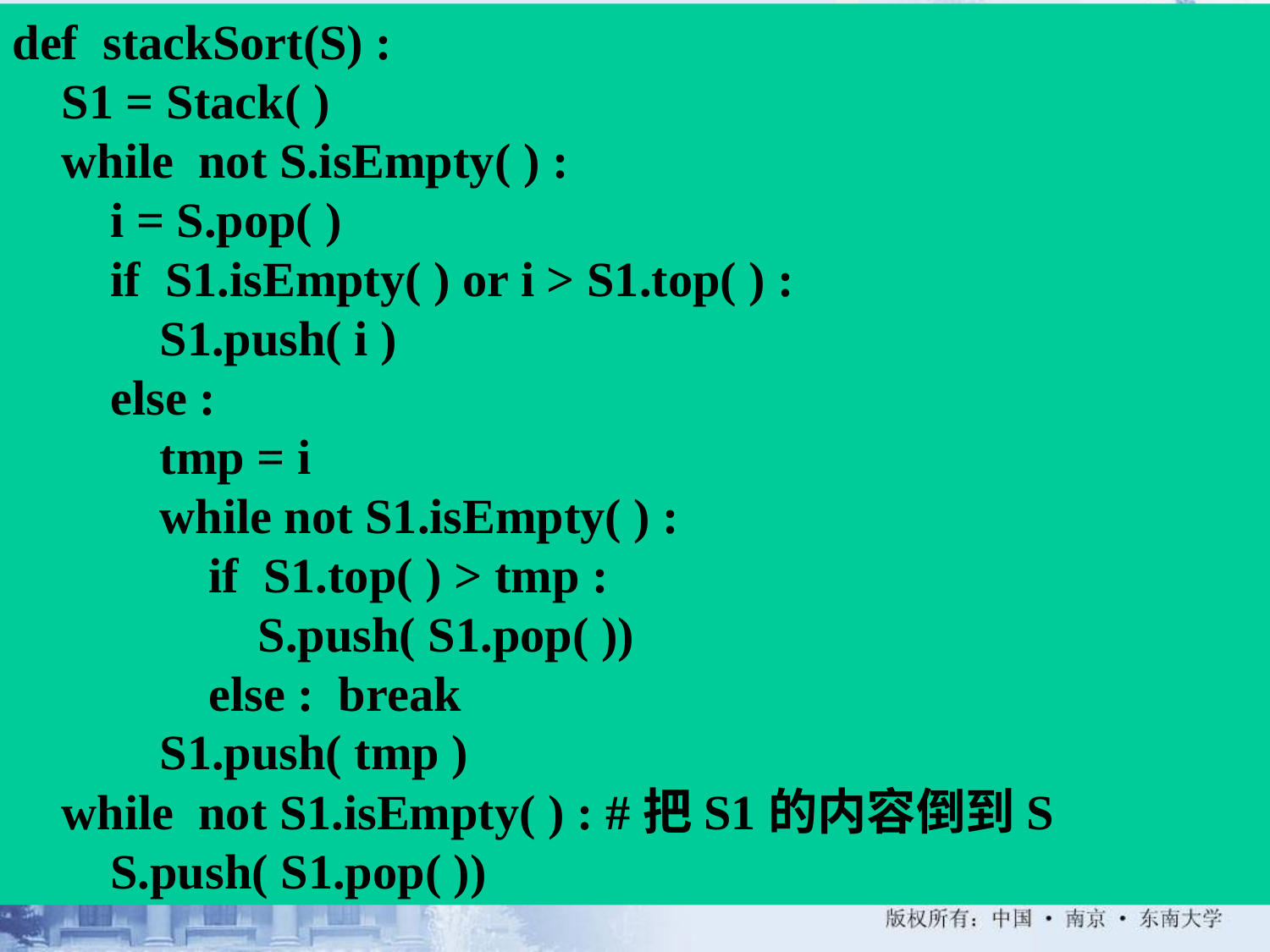

def  stackSort(S) :
    S1 = Stack( )
    while  not S.isEmpty( ) :
        i = S.pop( )
        if  S1.isEmpty( ) or i > S1.top( ) :
            S1.push( i )
        else :
            tmp = i
            while not S1.isEmpty( ) :
                if  S1.top( ) > tmp :
                    S.push( S1.pop( ))
                else :  break
            S1.push( tmp )
    while  not S1.isEmpty( ) : #把S1的内容倒到S
        S.push( S1.pop( ))